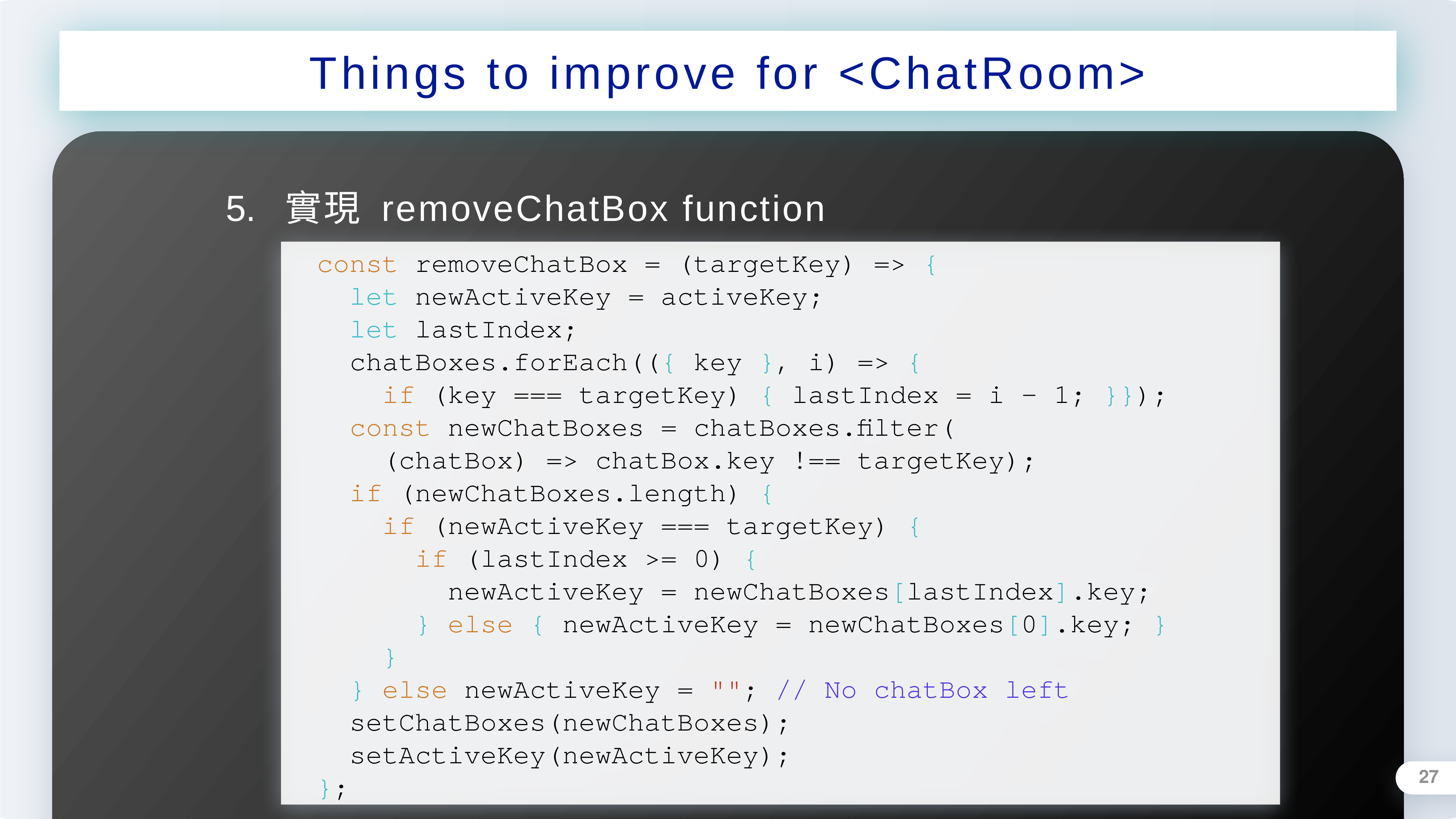

Things to improve for <ChatRoom>
實現 removeChatBox function
  const removeChatBox = (targetKey) => {
    let newActiveKey = activeKey;
    let lastIndex;
    chatBoxes.forEach(({ key }, i) => {
      if (key === targetKey) { lastIndex = i - 1; }});
    const newChatBoxes = chatBoxes.filter(
      (chatBox) => chatBox.key !== targetKey);
    if (newChatBoxes.length) {
      if (newActiveKey === targetKey) {
        if (lastIndex >= 0) {
          newActiveKey = newChatBoxes[lastIndex].key;
        } else { newActiveKey = newChatBoxes[0].key; }
      }
    } else newActiveKey = ""; // No chatBox left
    setChatBoxes(newChatBoxes);
    setActiveKey(newActiveKey);
  };
27